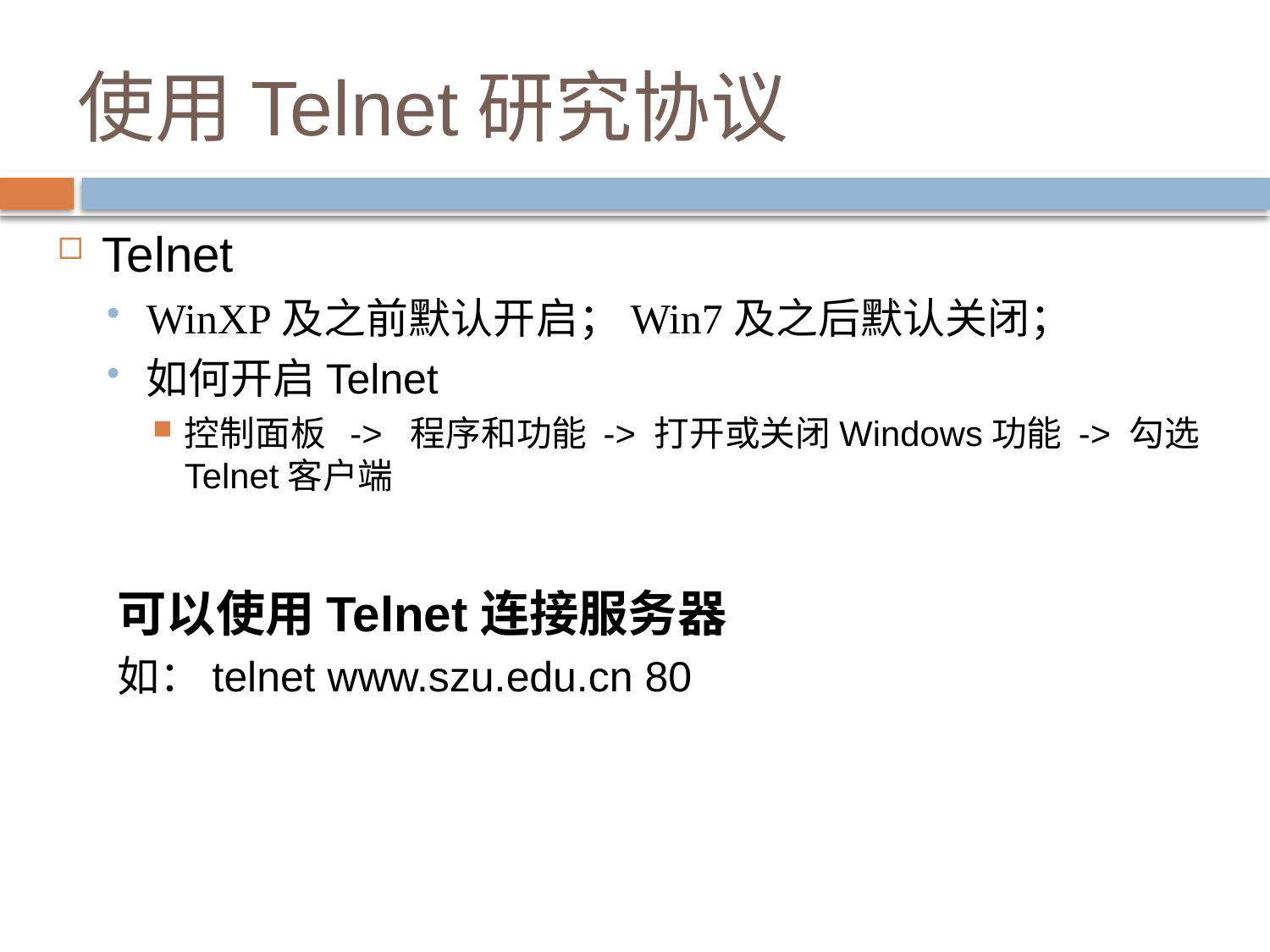

使用Telnet研究协议
Telnet
WinXP及之前默认开启；Win7及之后默认关闭；
如何开启Telnet
控制面板  ->  程序和功能 -> 打开或关闭Windows功能 -> 勾选Telnet客户端

可以使用Telnet连接服务器
如：telnet www.szu.edu.cn 80